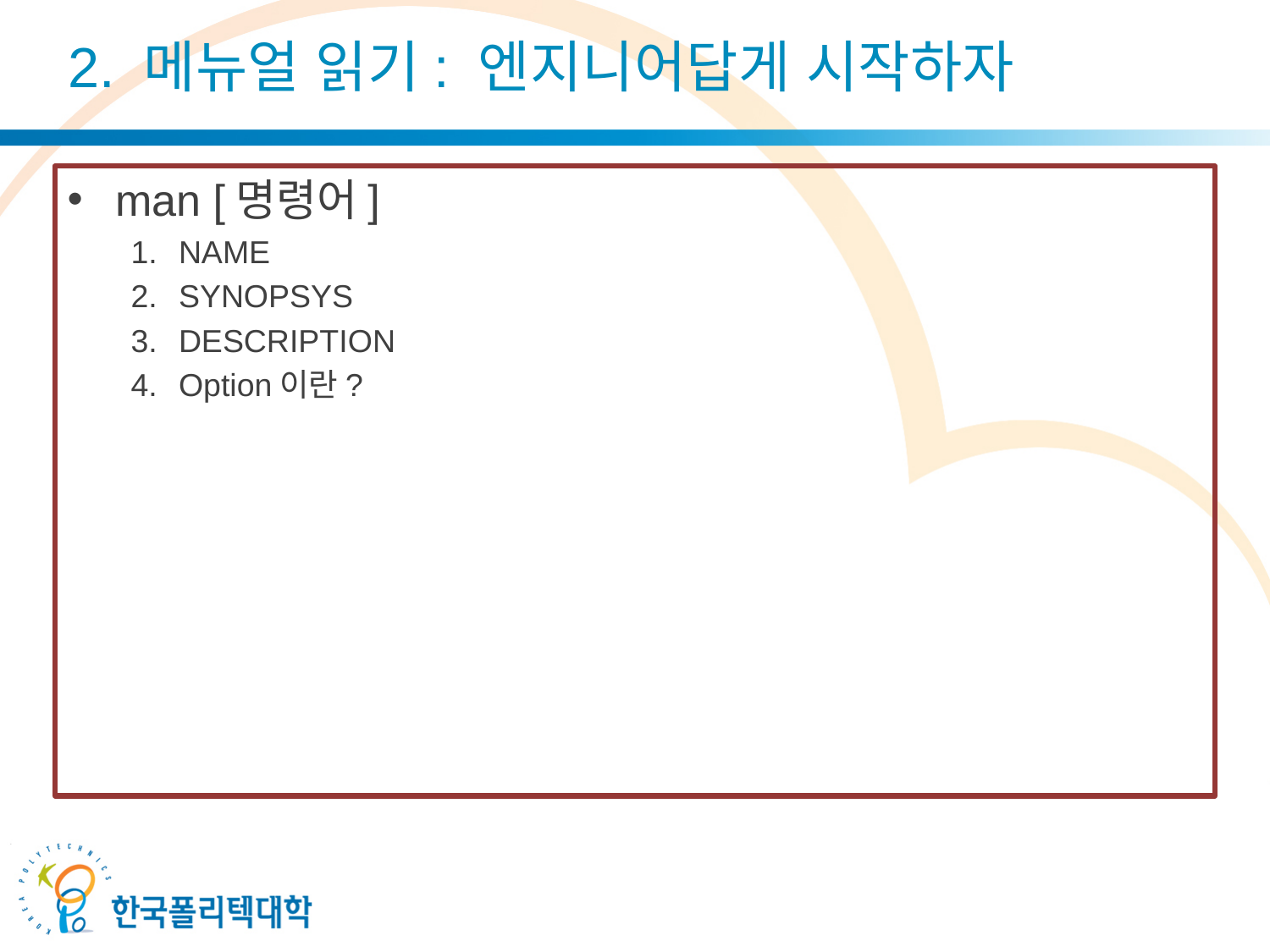

# 2. 메뉴얼 읽기: 엔지니어답게 시작하자
man [명령어]
NAME
SYNOPSYS
DESCRIPTION
Option이란?